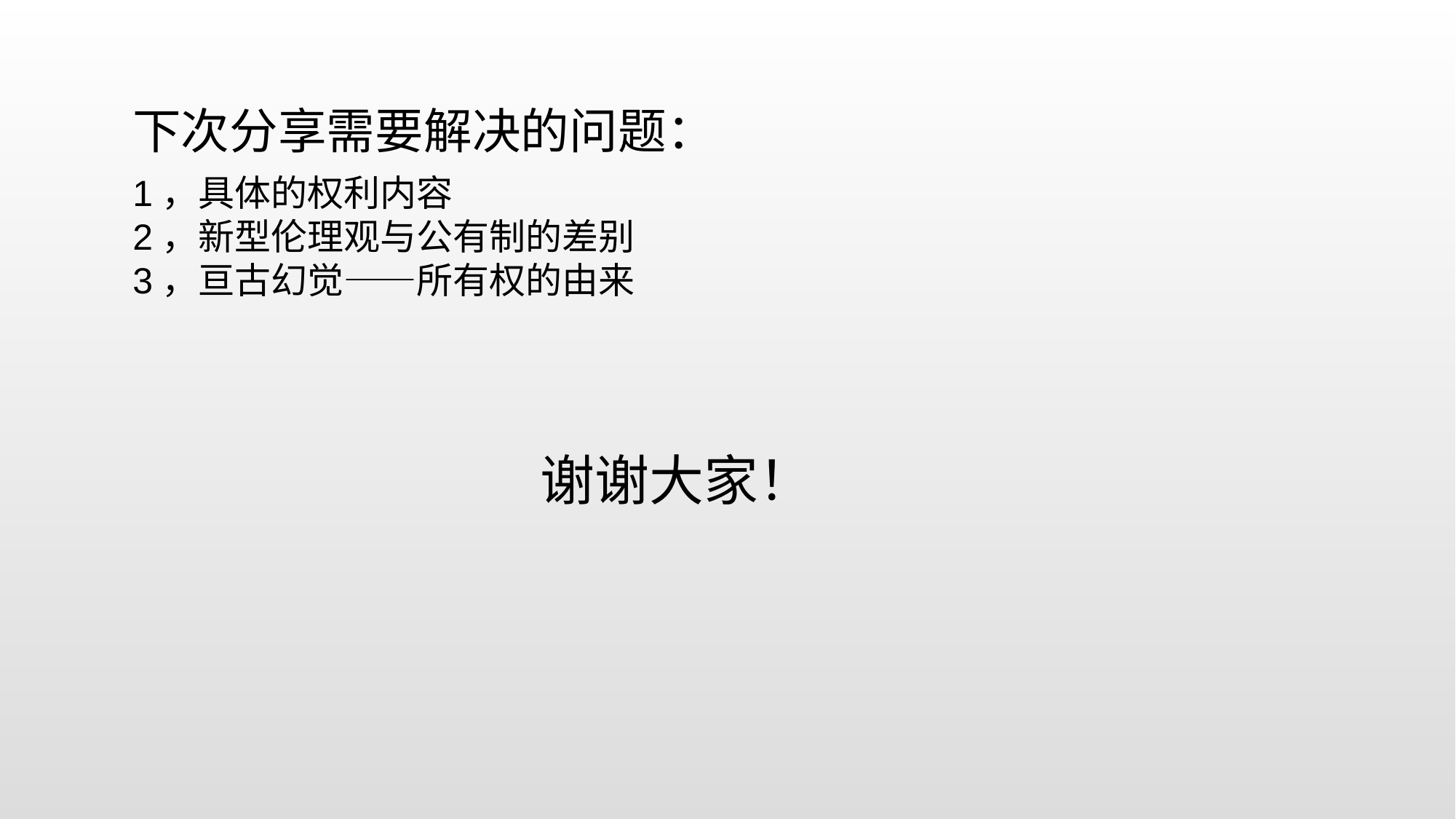

下次分享需要解决的问题：
1，具体的权利内容
2，新型伦理观与公有制的差别
3，亘古幻觉——所有权的由来
谢谢大家！